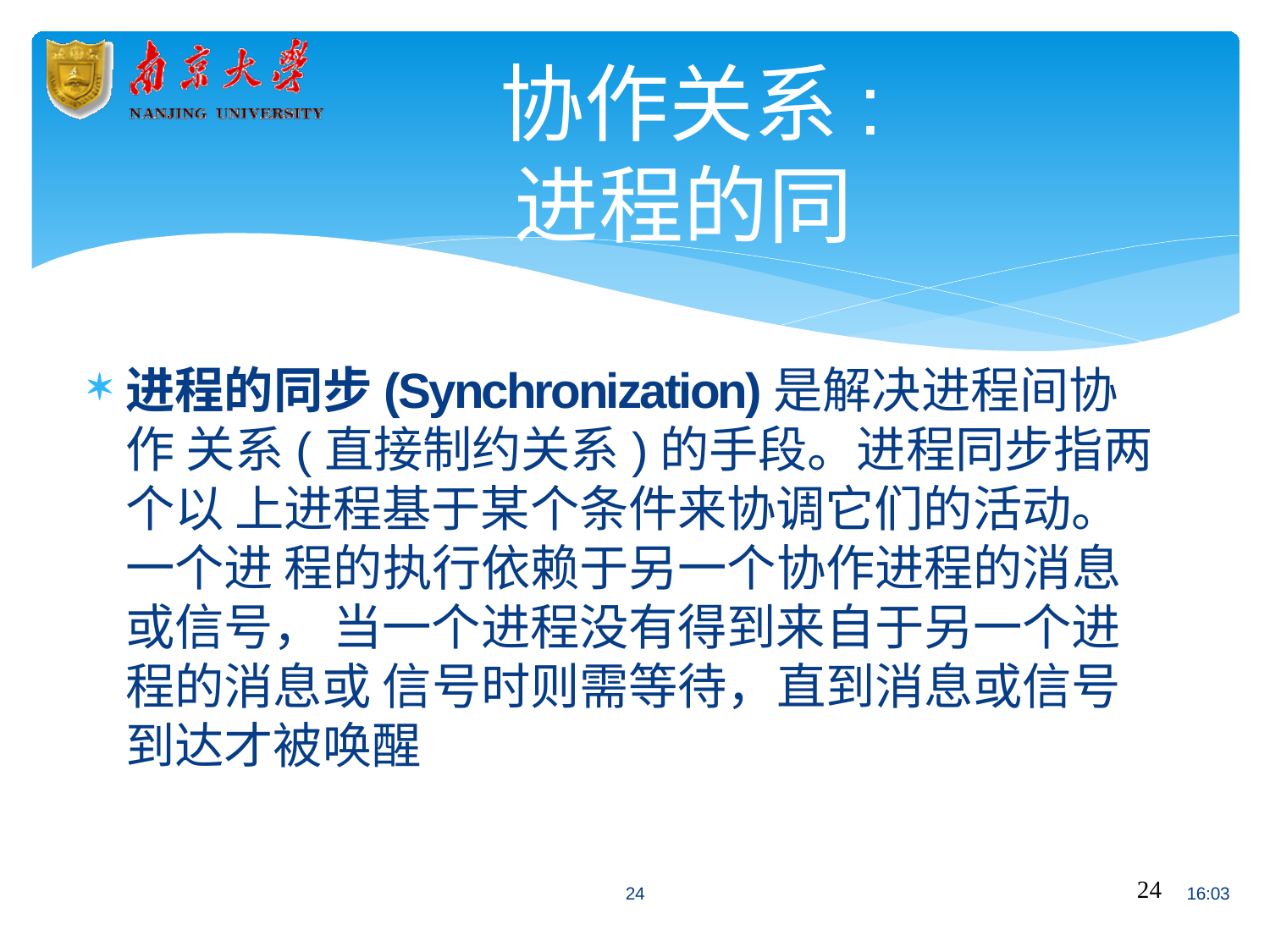

# 协作关系:  进程的同步

进程的同步(Synchronization)是解决进程间协作 关系(直接制约关系)的手段。进程同步指两个以 上进程基于某个条件来协调它们的活动。一个进 程的执行依赖于另一个协作进程的消息或信号， 当一个进程没有得到来自于另一个进程的消息或 信号时则需等待，直到消息或信号到达才被唤醒
24
24
16:03